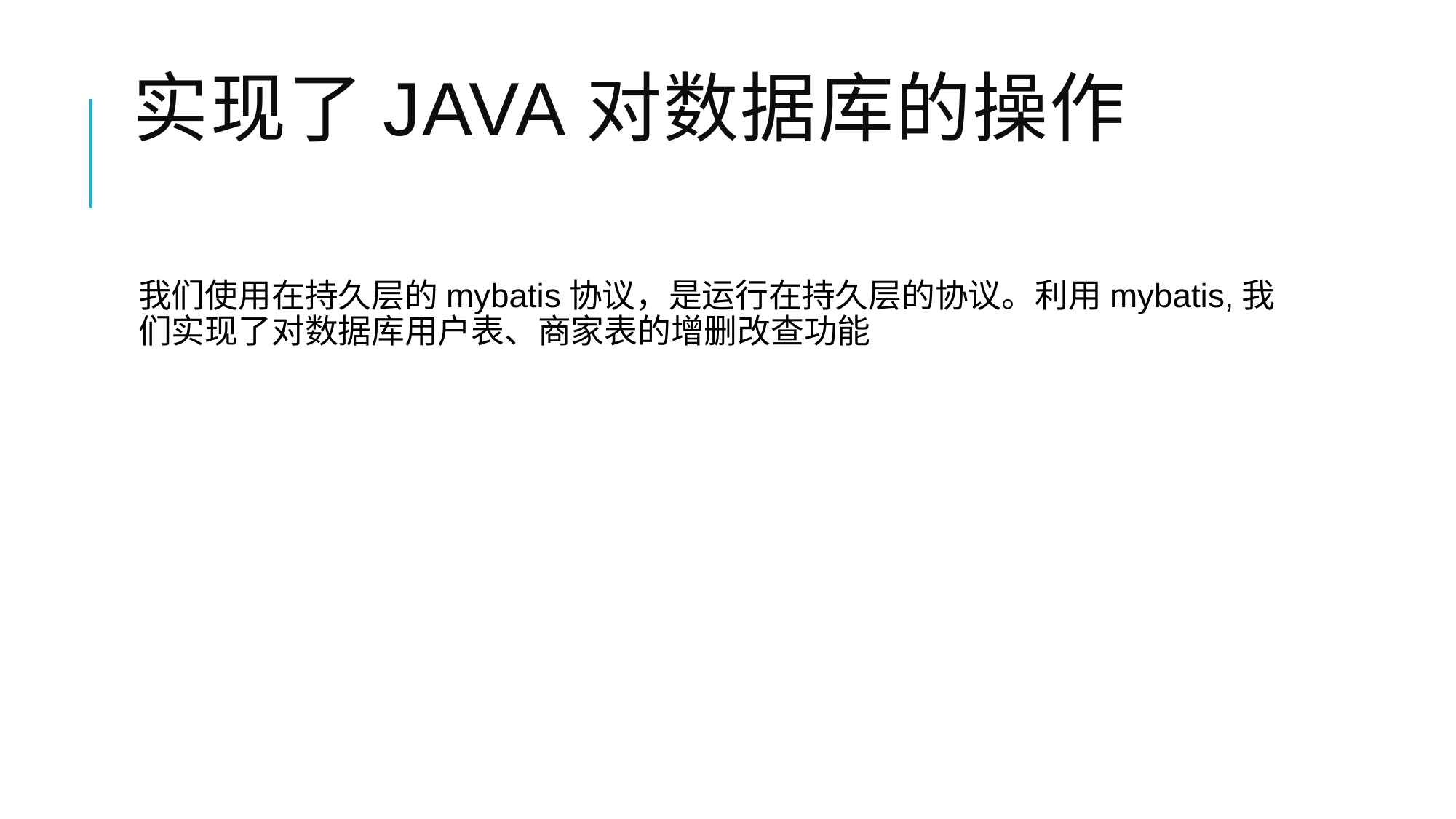

# 实现了java对数据库的操作
我们使用在持久层的mybatis协议，是运行在持久层的协议。利用mybatis,我们实现了对数据库用户表、商家表的增删改查功能